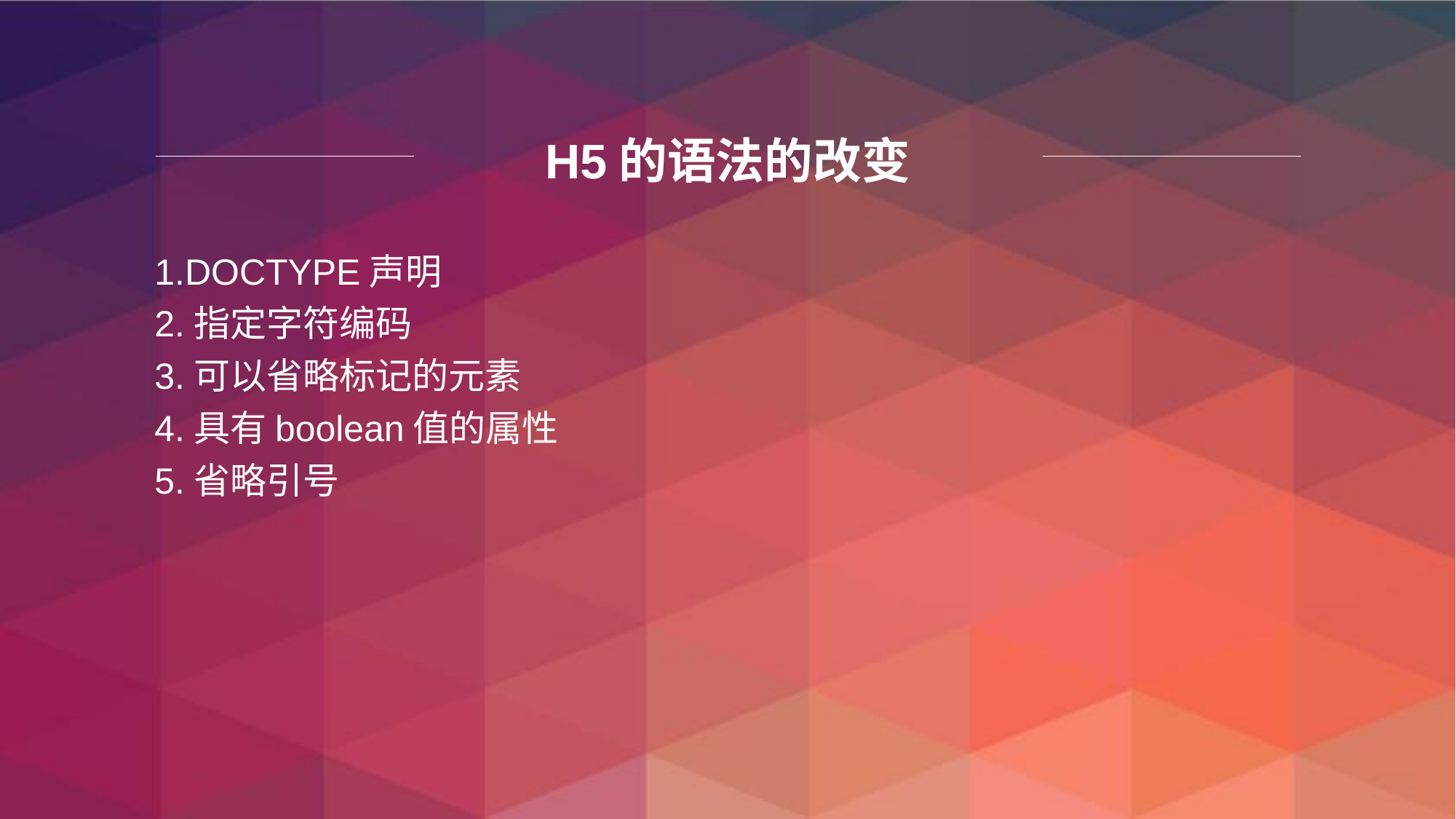

# H5的语法的改变
1.DOCTYPE声明
2.指定字符编码
3.可以省略标记的元素
4.具有boolean值的属性
5.省略引号